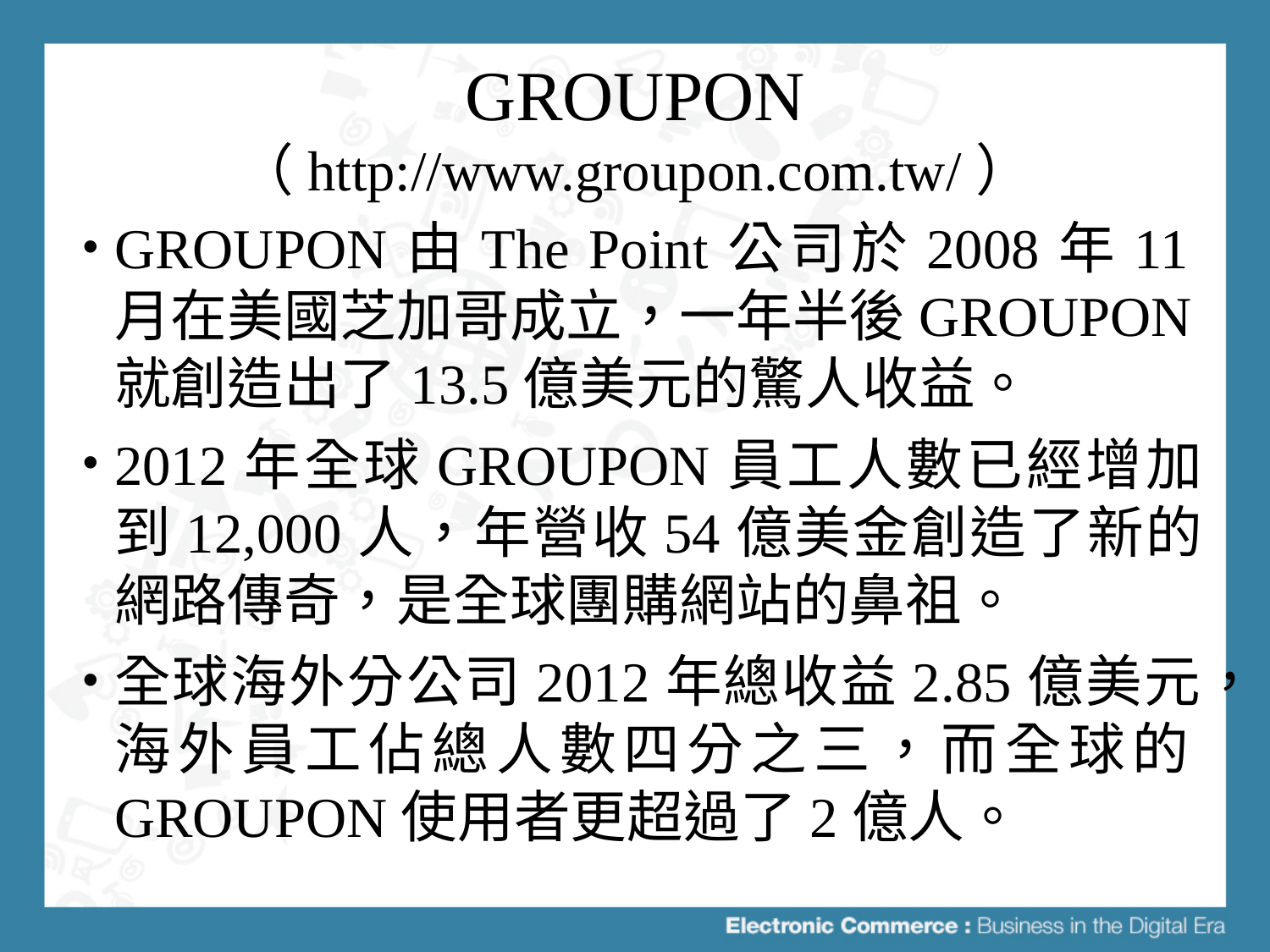

# GROUPON （http://www.groupon.com.tw/）
GROUPON由The Point公司於2008年11月在美國芝加哥成立，一年半後GROUPON就創造出了13.5億美元的驚人收益。
2012年全球GROUPON員工人數已經增加到12,000人，年營收54億美金創造了新的網路傳奇，是全球團購網站的鼻祖。
全球海外分公司2012年總收益2.85億美元，海外員工佔總人數四分之三，而全球的GROUPON使用者更超過了2億人。